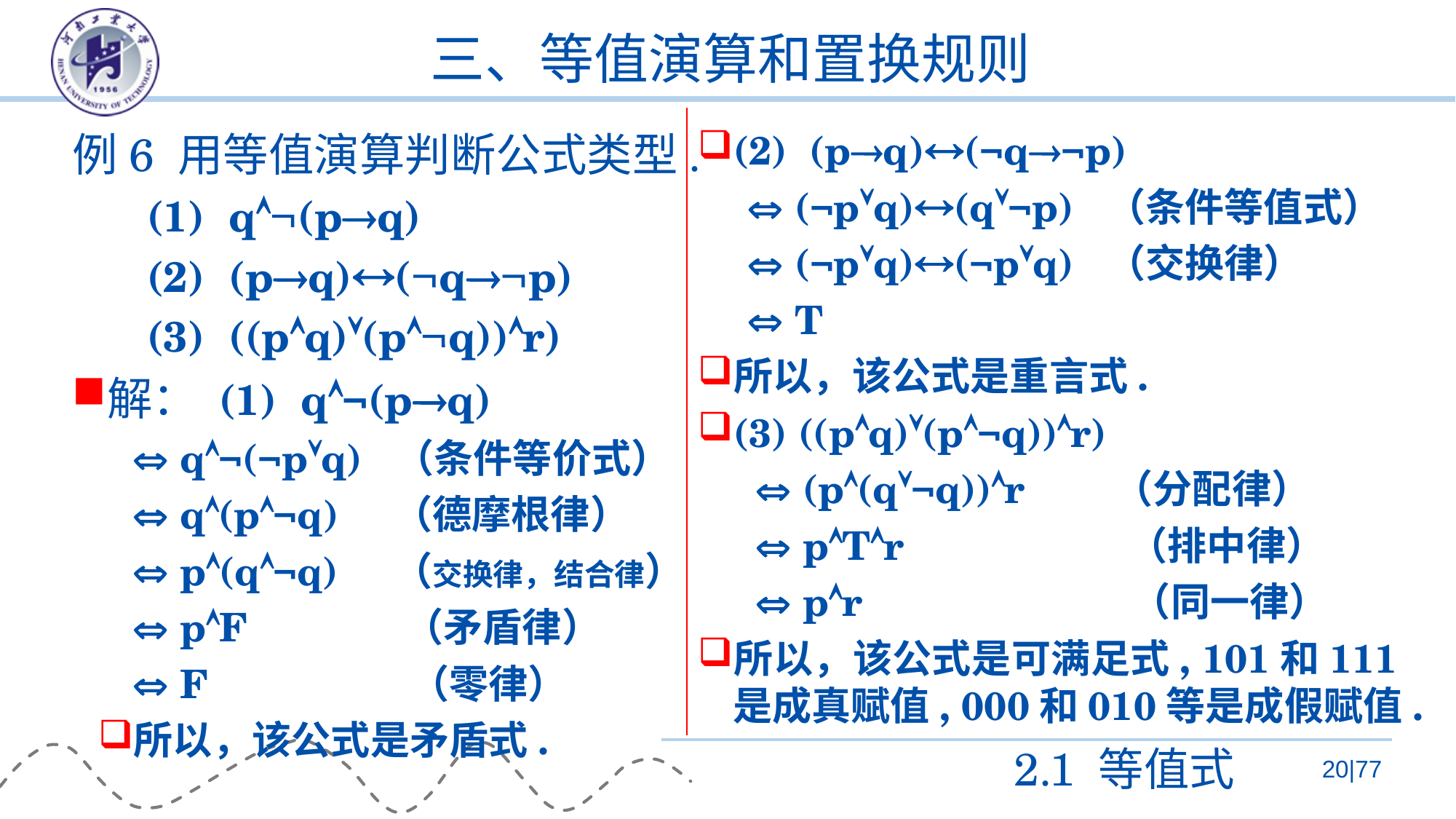

# 三、等值演算和置换规则
例6 用等值演算判断公式类型.
    (1)  q∧¬(p→q)
    (2)  (p→q)↔(¬q→¬p)
    (3)  ((p∧q)∨(p∧¬q))∧r)
解： (1)  q∧¬(p→q)
   ⇔ q∧¬(¬p∨q)  （条件等价式）
   ⇔ q∧(p∧¬q)    （德摩根律）
   ⇔ p∧(q∧¬q)    （交换律，结合律）
   ⇔ p∧F             （矛盾律）
   ⇔ F                 （零律）
所以，该公式是矛盾式.
(2)  (p→q)↔(¬q→¬p)
  ⇔ (¬p∨q)↔(q∨¬p)  （条件等值式）
  ⇔ (¬p∨q)↔(¬p∨q)  （交换律）
  ⇔ T
所以，该公式是重言式.
(3) ((p∧q)∨(p∧¬q))∧r)
     ⇔ (p∧(q∨¬q))∧r       （分配律）
     ⇔ p∧T∧r                   （排中律）
     ⇔ p∧r                       （同一律）
所以，该公式是可满足式, 101和111是成真赋值, 000和010等是成假赋值.
2.1 等值式
20|77